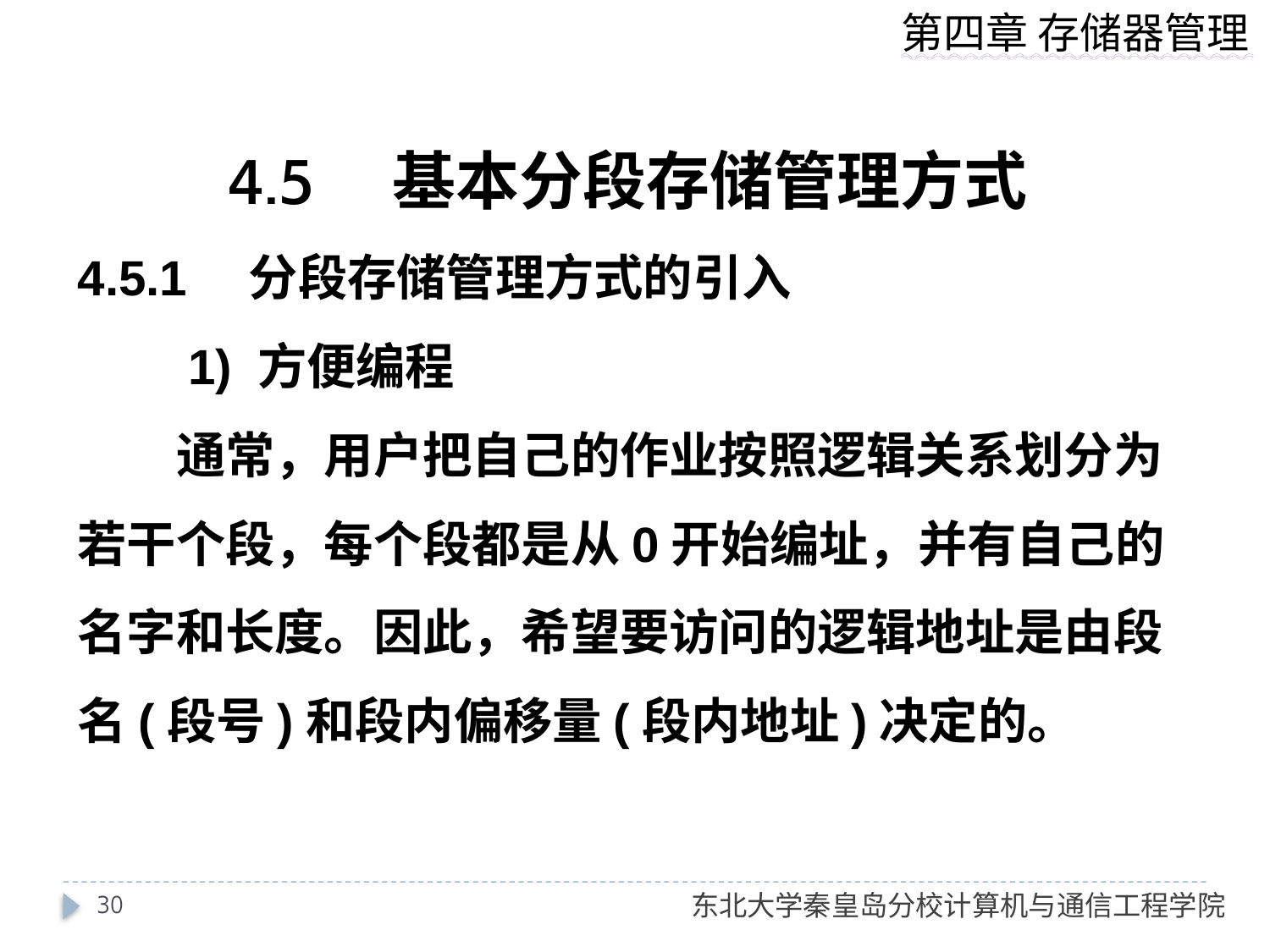

4.5　基本分段存储管理方式
4.5.1　分段存储管理方式的引入
　　1) 方便编程
　　通常，用户把自己的作业按照逻辑关系划分为若干个段，每个段都是从0开始编址，并有自己的名字和长度。因此，希望要访问的逻辑地址是由段名(段号)和段内偏移量(段内地址)决定的。
30